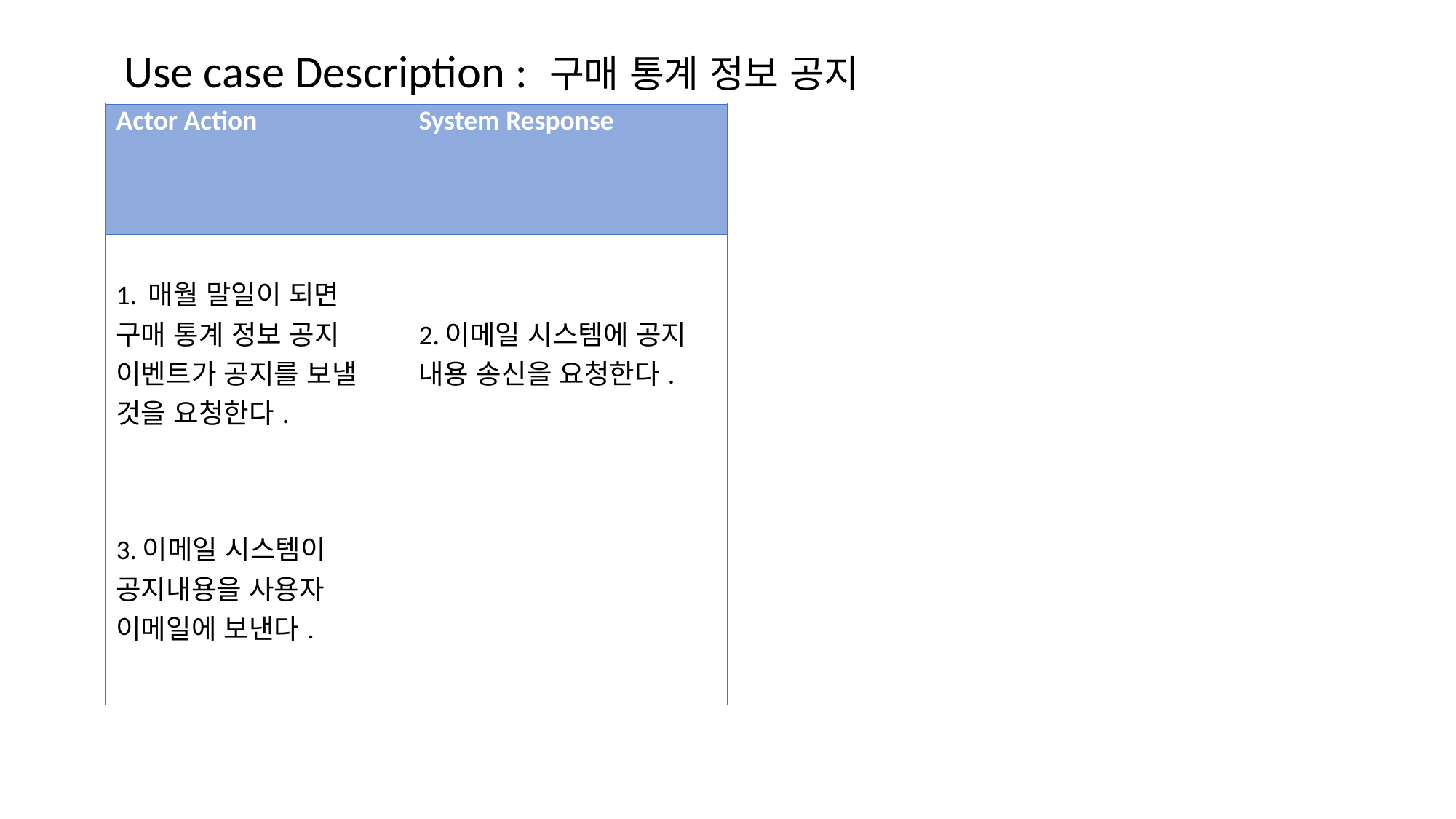

Use case Description : 구매 통계 정보 공지
| Actor Action | System Response |
| --- | --- |
| 1. 매월 말일이 되면 구매 통계 정보 공지 이벤트가 공지를 보낼 것을 요청한다. | 2.이메일 시스템에 공지 내용 송신을 요청한다. |
| 3.이메일 시스템이 공지내용을 사용자 이메일에 보낸다. |  |